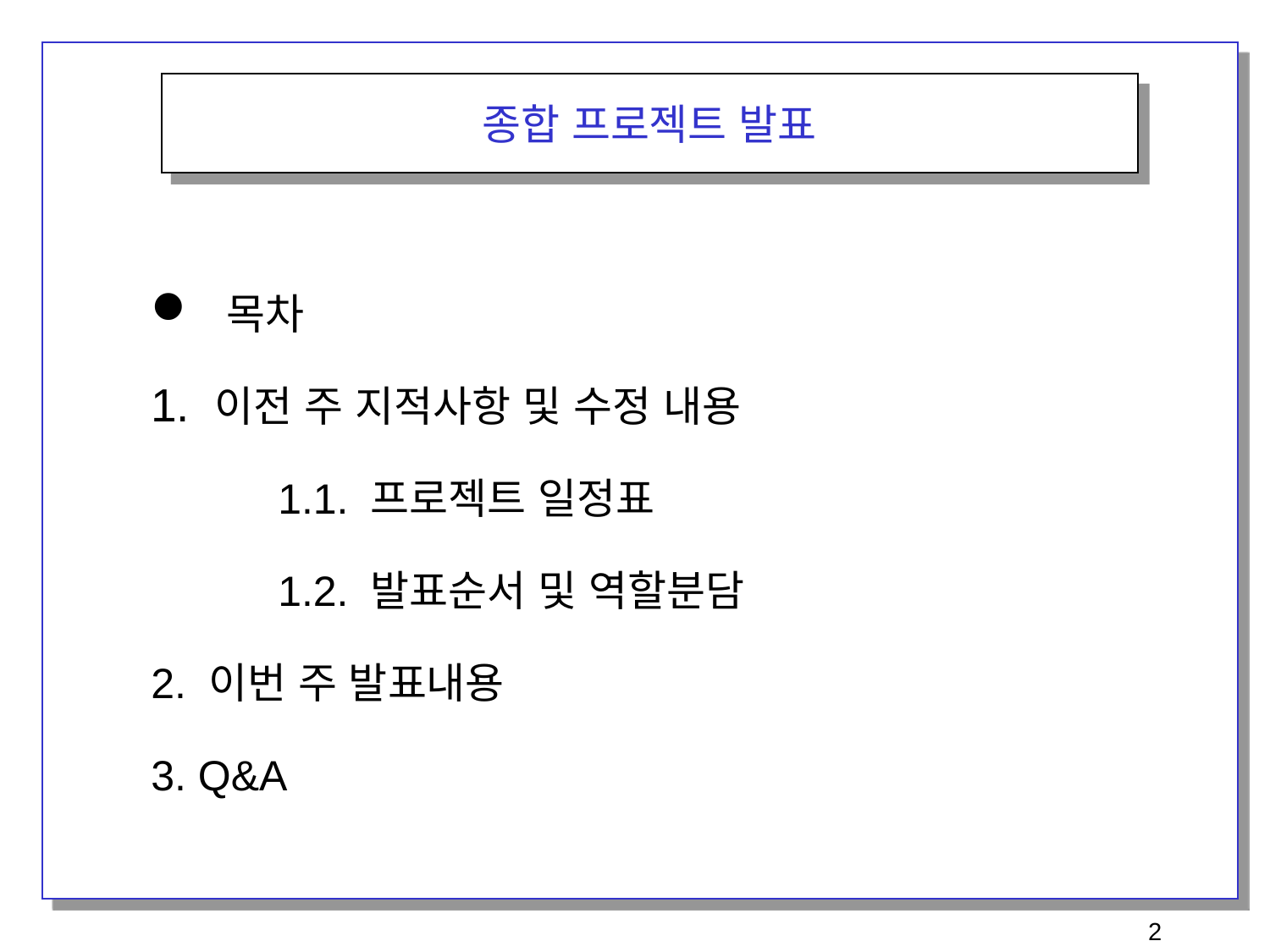

종합 프로젝트 발표
  목차
이전 주 지적사항 및 수정 내용
	1.1. 프로젝트 일정표
	1.2. 발표순서 및 역할분담
2. 이번 주 발표내용
3. Q&A
2